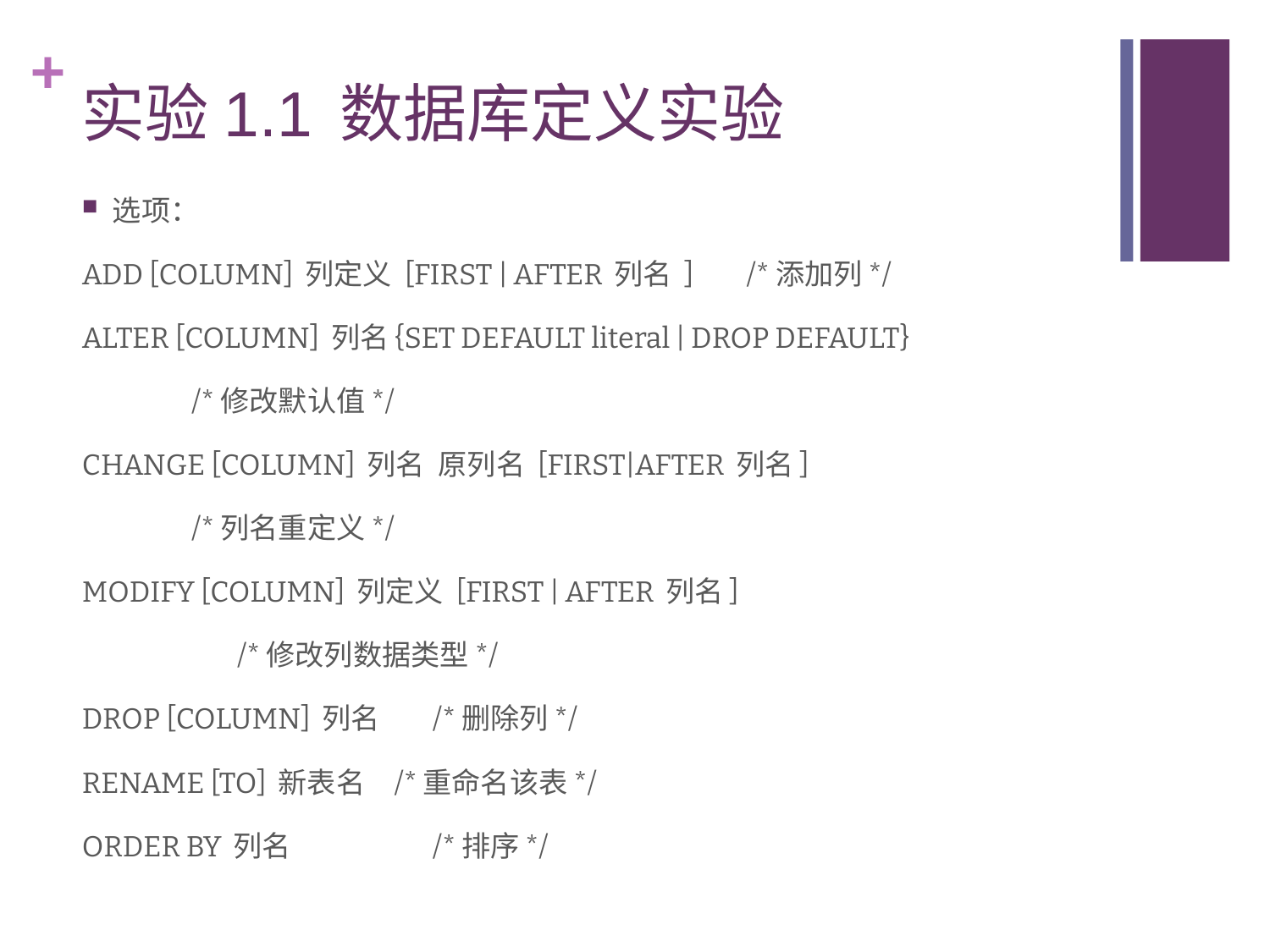

# 实验1.1 数据库定义实验
选项：
ADD [COLUMN] 列定义 [FIRST | AFTER 列名 ] 	       /*添加列*/
ALTER [COLUMN] 列名{SET DEFAULT literal | DROP DEFAULT}
  						 /*修改默认值*/
CHANGE [COLUMN] 列名  原列名 [FIRST|AFTER 列名]
   						 /*列名重定义*/
MODIFY [COLUMN] 列定义 [FIRST | AFTER 列名]
					         /*修改列数据类型*/
DROP [COLUMN] 列名				     /*删除列*/
RENAME [TO] 新表名				/*重命名该表*/
ORDER BY 列名					     /*排序*/